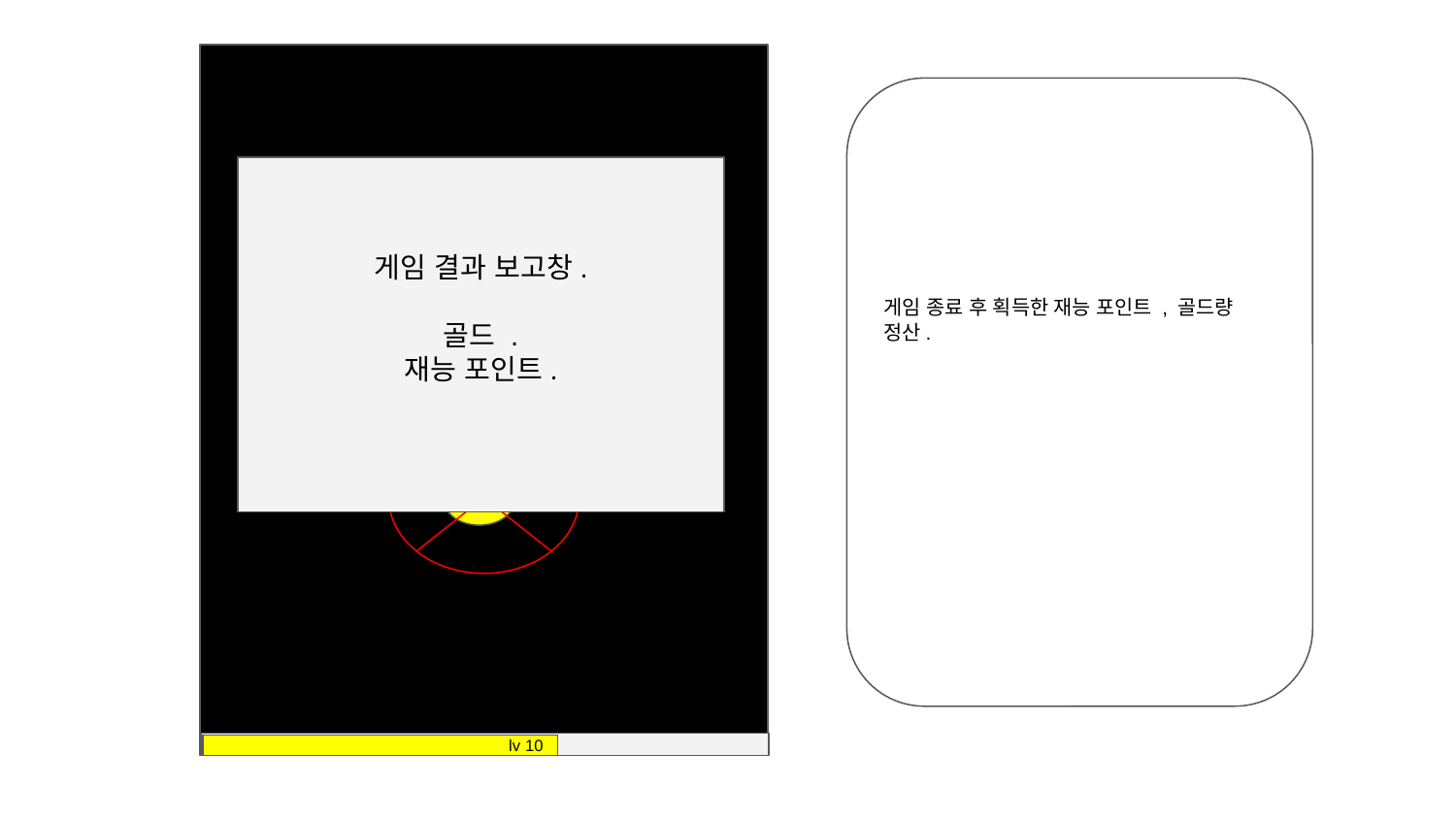

게임 종료 후 획득한 재능 포인트 , 골드량 정산.

게임 결과 보고창.

골드 .
재능 포인트.

lv 10